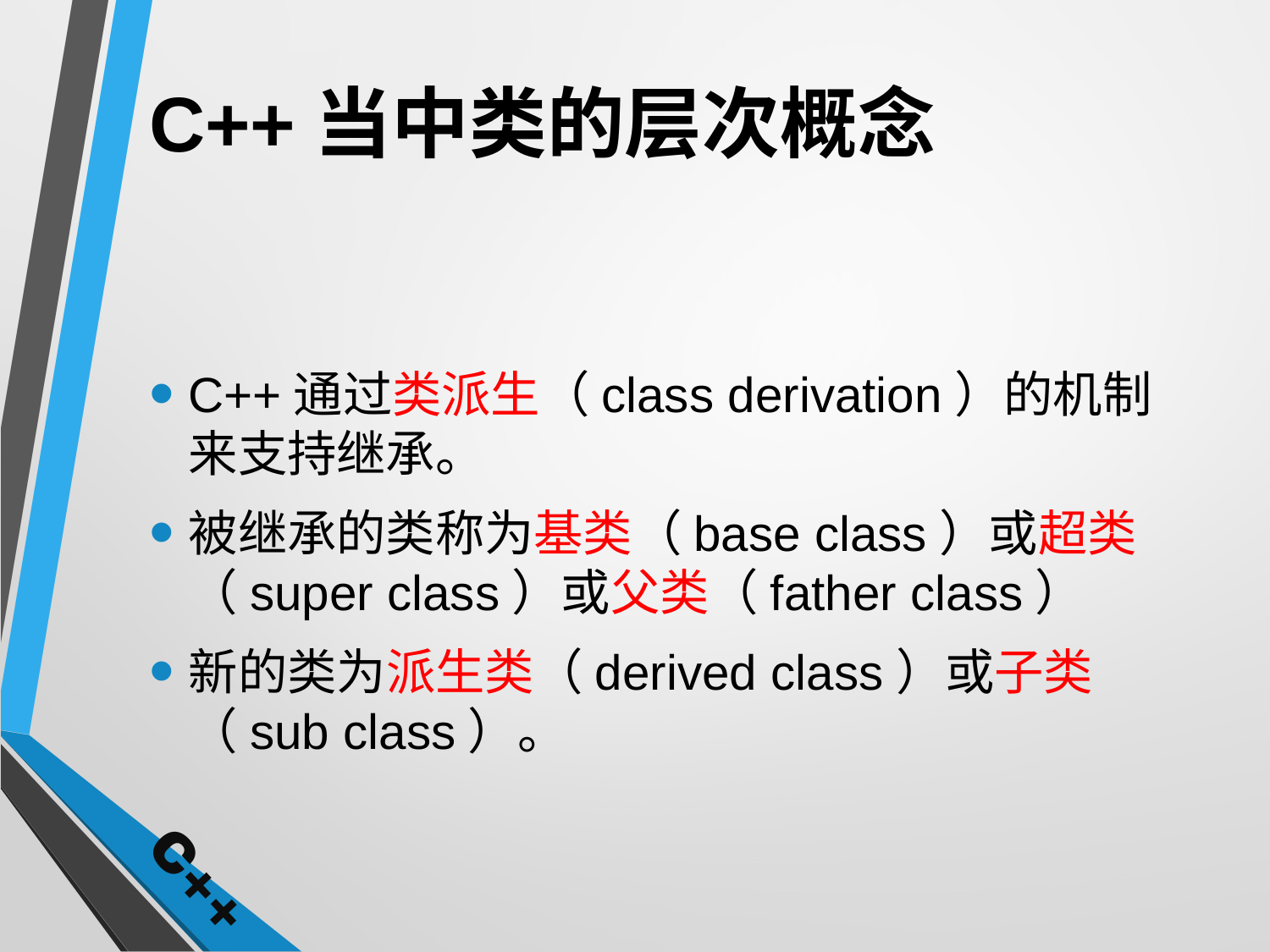

# C++当中类的层次概念
C++通过类派生（class derivation）的机制来支持继承。
被继承的类称为基类（base class）或超类（super class）或父类（father class）
新的类为派生类（derived class）或子类（sub class）。